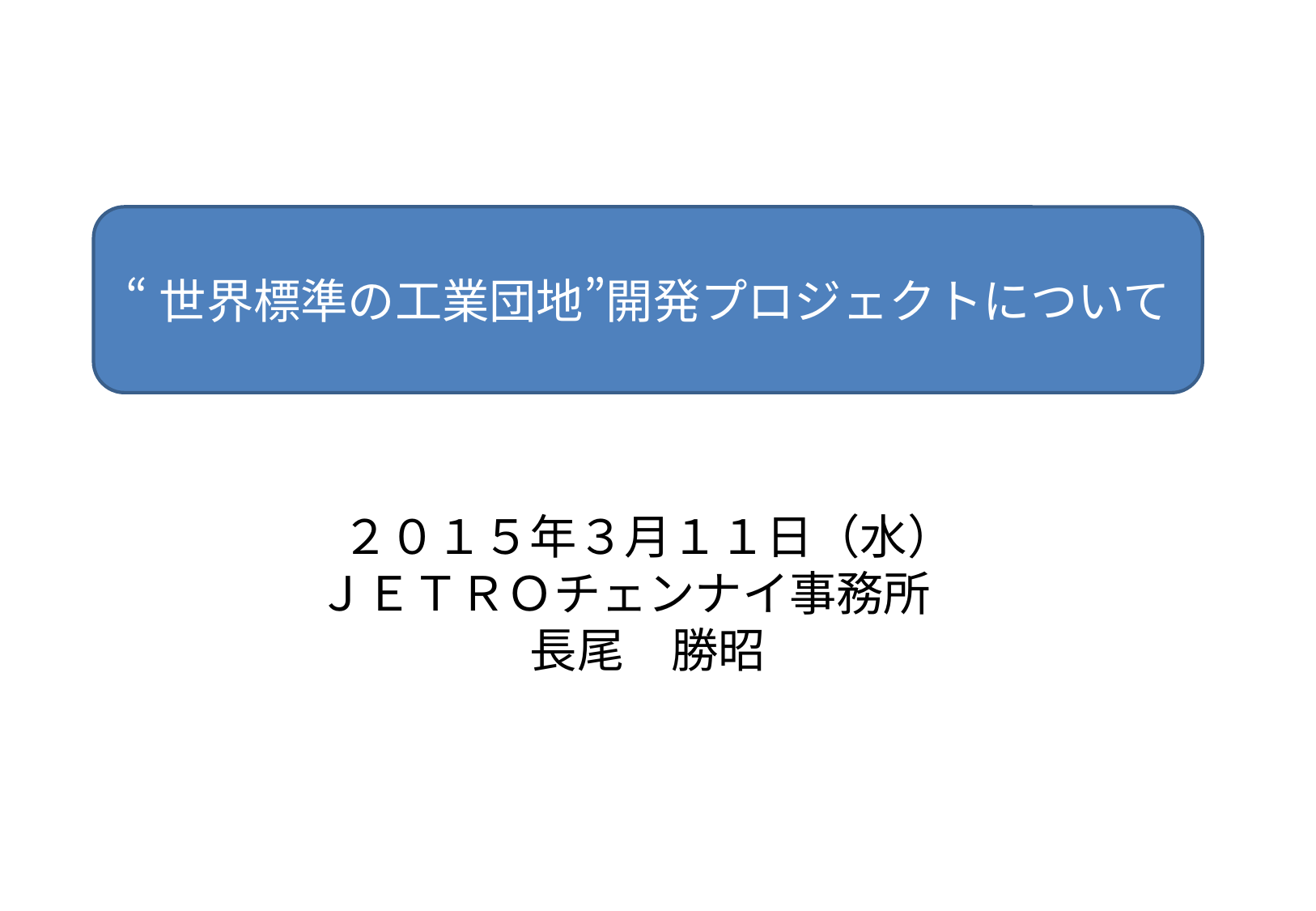

“世界標準の工業団地”開発プロジェクトについて
２０１５年３月１１日（水）
ＪＥＴＲＯチェンナイ事務所
長尾　勝昭